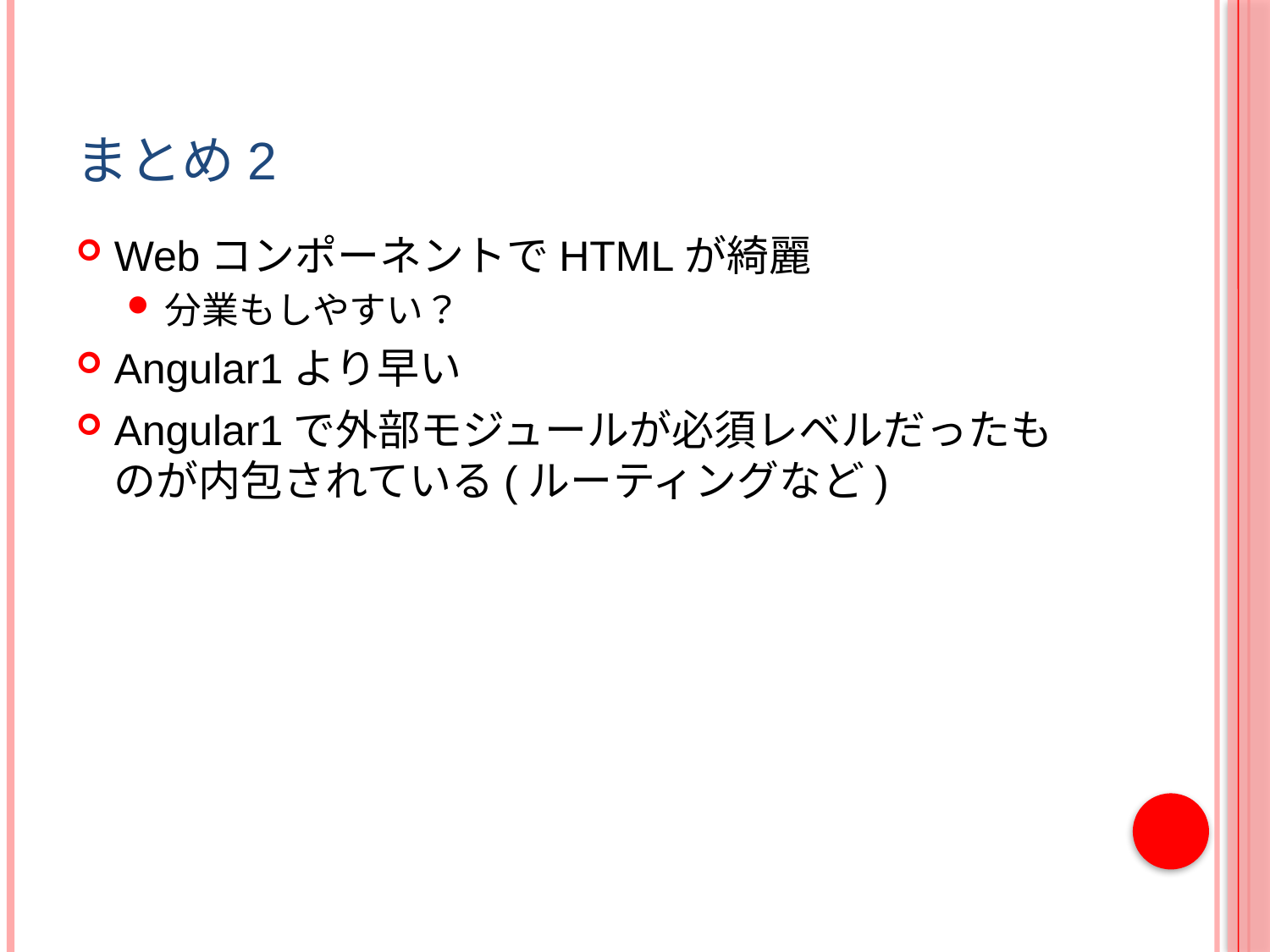

# まとめ2
WebコンポーネントでHTMLが綺麗
分業もしやすい？
Angular1より早い
Angular1で外部モジュールが必須レベルだったものが内包されている(ルーティングなど)